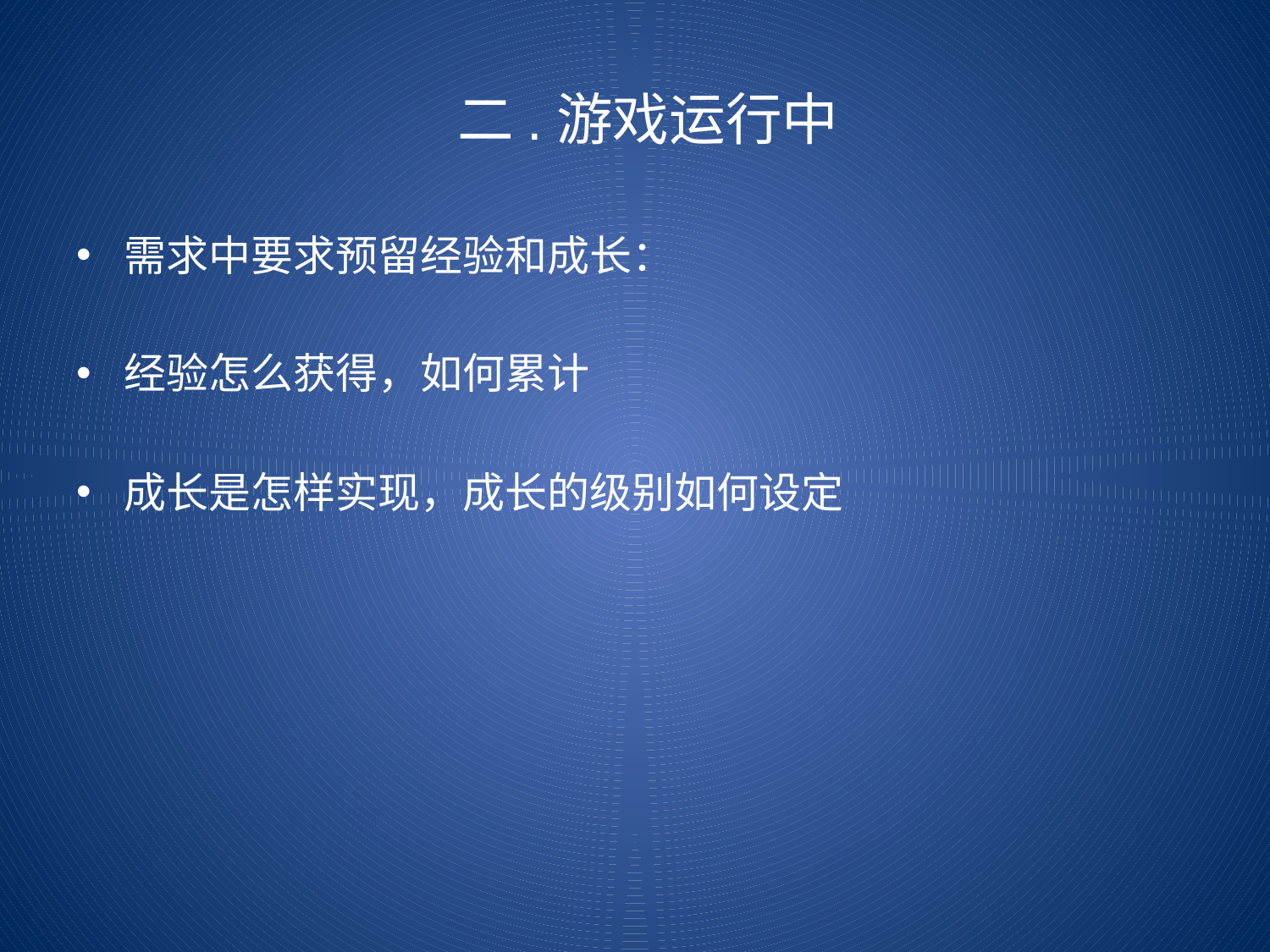

# 二.游戏运行中
需求中要求预留经验和成长：

经验怎么获得，如何累计

成长是怎样实现，成长的级别如何设定